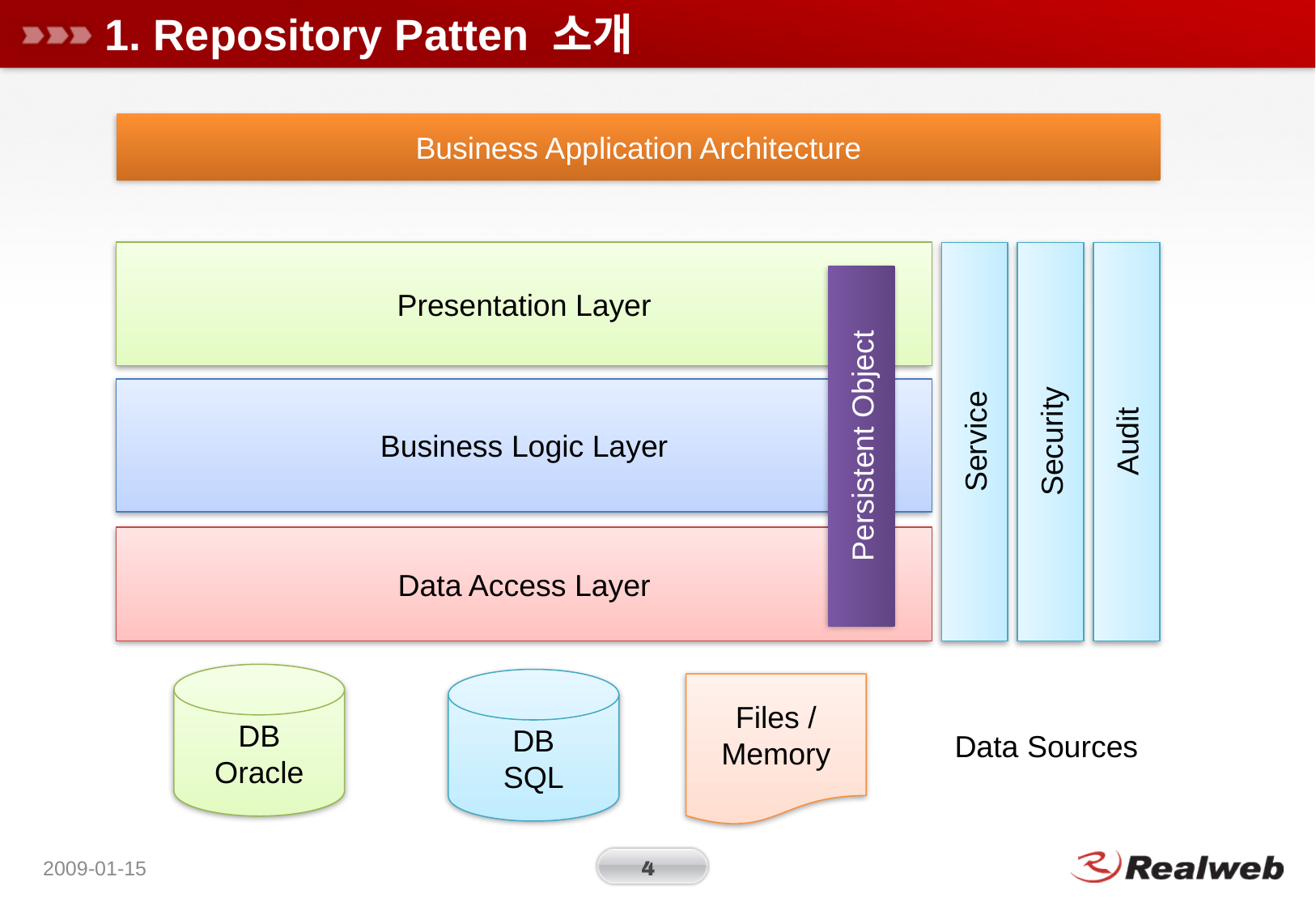

# 1. Repository Patten 소개
Business Application Architecture
Presentation Layer
Business Logic Layer
Service
Security
Audit
Persistent Object
Data Access Layer
DB
Oracle
DB
SQL
Files /
Memory
Data Sources
2009-01-15
4